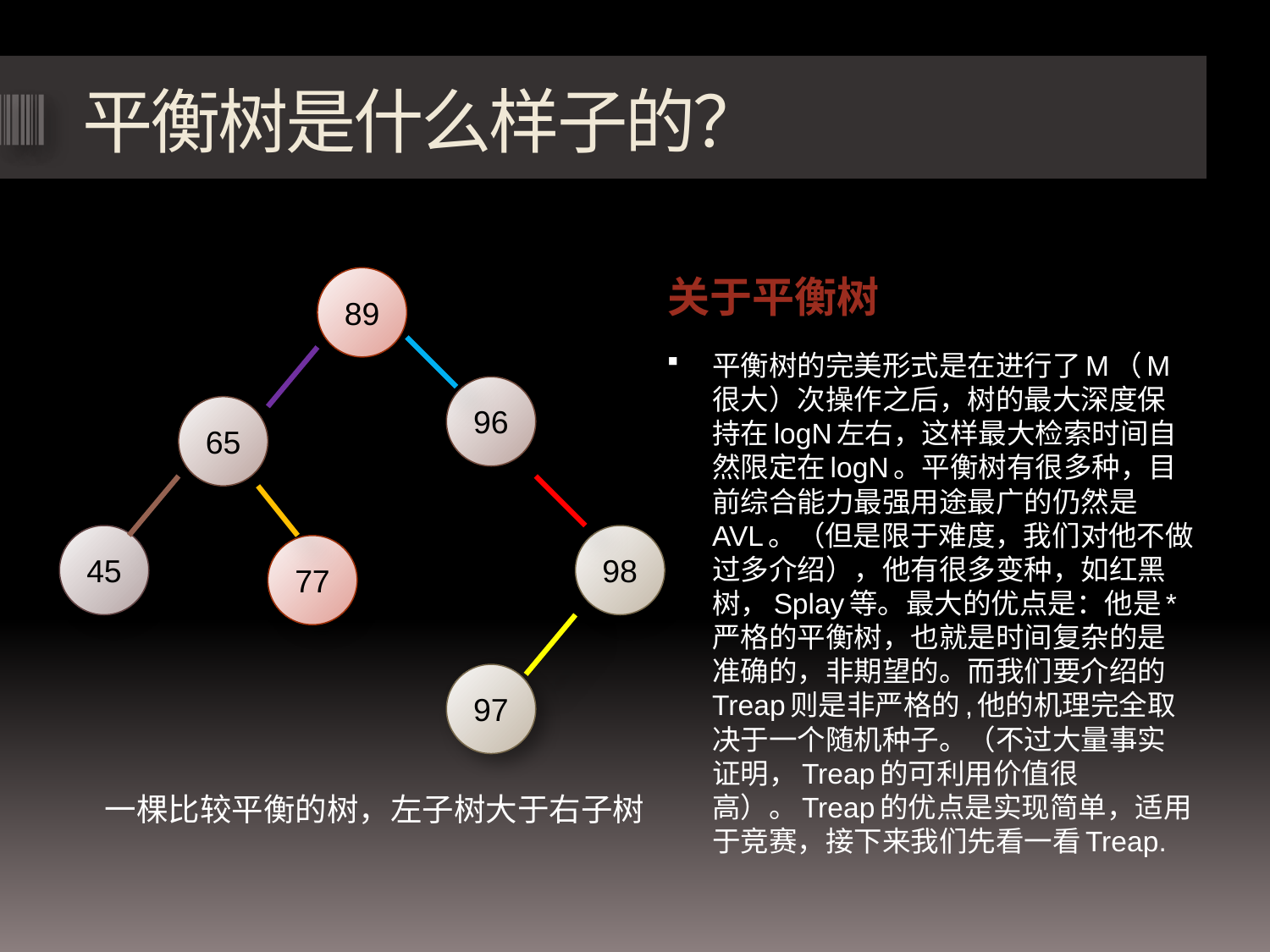

# 平衡树是什么样子的？
关于平衡树
89
平衡树的完美形式是在进行了M（M很大）次操作之后，树的最大深度保持在logN左右，这样最大检索时间自然限定在logN。平衡树有很多种，目前综合能力最强用途最广的仍然是AVL。（但是限于难度，我们对他不做过多介绍），他有很多变种，如红黑树，Splay等。最大的优点是：他是*严格的平衡树，也就是时间复杂的是准确的，非期望的。而我们要介绍的Treap则是非严格的,他的机理完全取决于一个随机种子。（不过大量事实证明，Treap的可利用价值很高）。Treap的优点是实现简单，适用于竞赛，接下来我们先看一看Treap.
96
65
45
98
77
97
一棵比较平衡的树，左子树大于右子树